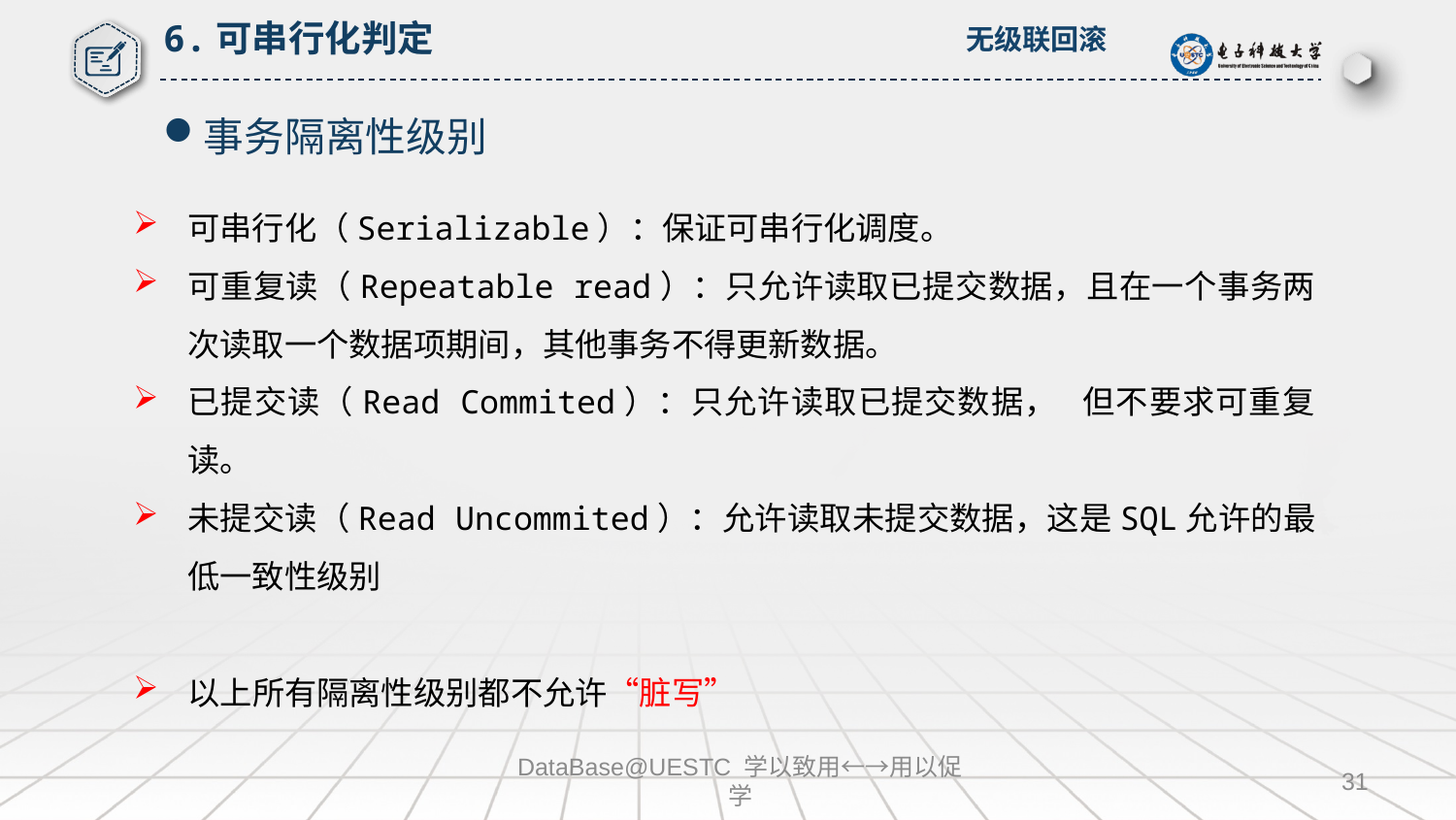

6.可串行化判定
无级联回滚
事务隔离性级别
可串行化（Serializable）：保证可串行化调度。
可重复读（Repeatable read）：只允许读取已提交数据，且在一个事务两次读取一个数据项期间，其他事务不得更新数据。
已提交读（Read Commited）：只允许读取已提交数据，   但不要求可重复读。
未提交读（Read Uncommited）：允许读取未提交数据，这是SQL允许的最低一致性级别

以上所有隔离性级别都不允许“脏写”
DataBase@UESTC 学以致用←→用以促学
31